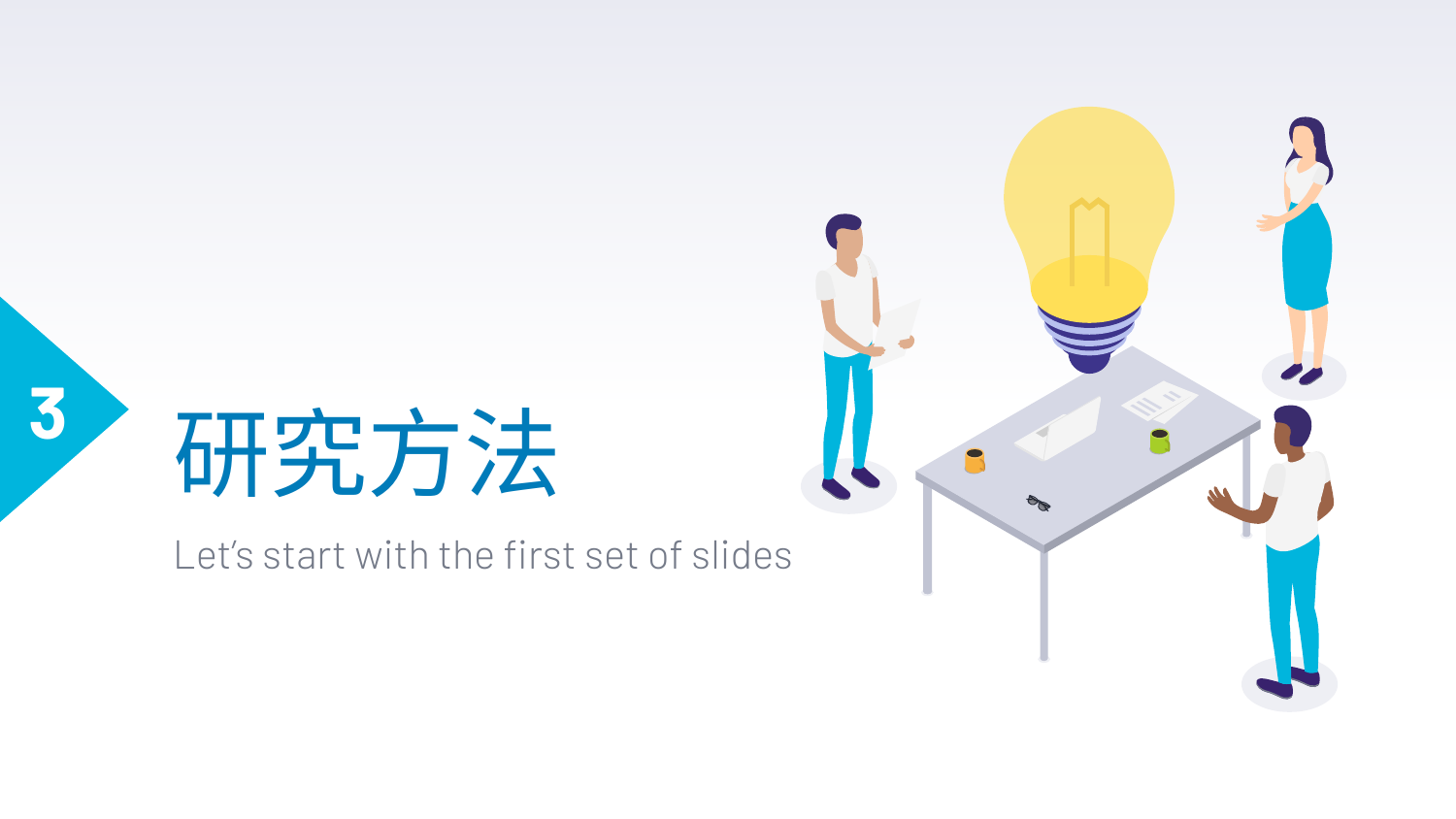

3
# 研究方法
Let’s start with the first set of slides